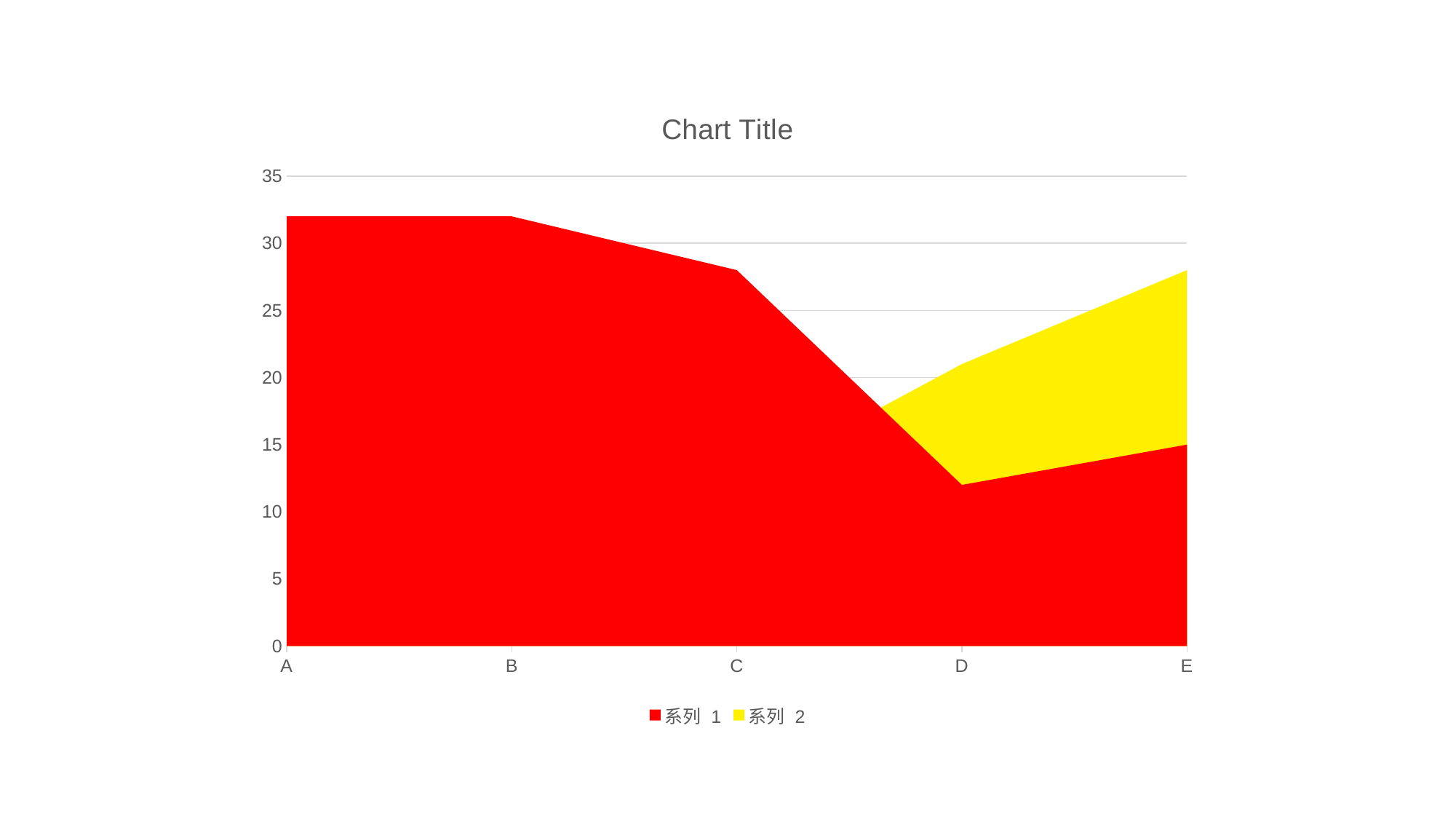

### Chart:

| Category | 系列 1 | 系列 2 |
|---|---|---|
| A | 32.0 | 12.0 |
| B | 32.0 | 12.0 |
| C | 28.0 | 12.0 |
| D | 12.0 | 21.0 |
| E | 15.0 | 28.0 |